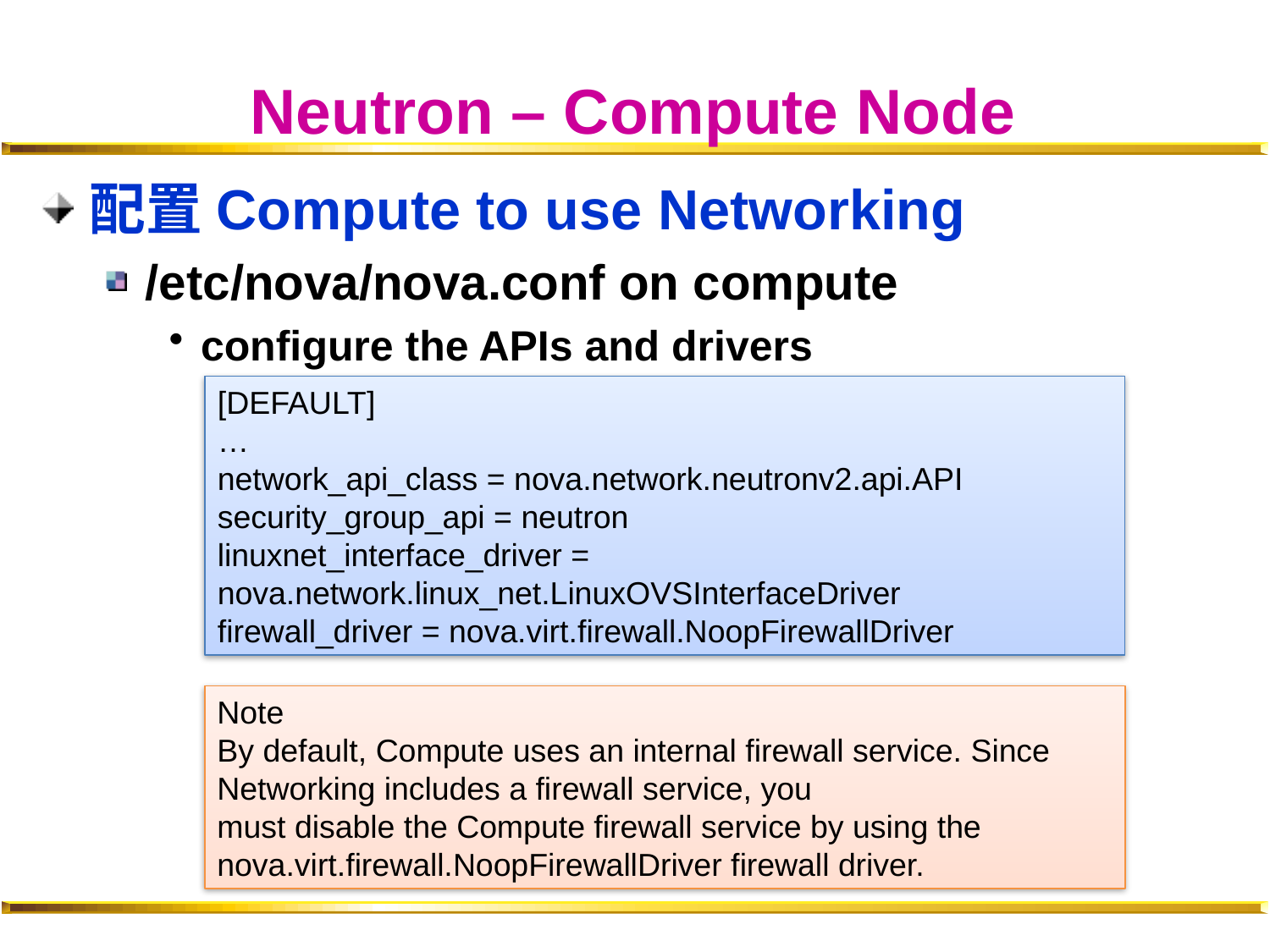

# Neutron – Compute Node
配置Compute to use Networking
/etc/nova/nova.conf on compute
configure the APIs and drivers
[DEFAULT]
…
network_api_class = nova.network.neutronv2.api.API
security_group_api = neutron
linuxnet_interface_driver = nova.network.linux_net.LinuxOVSInterfaceDriver
firewall_driver = nova.virt.firewall.NoopFirewallDriver
Note
By default, Compute uses an internal firewall service. Since Networking includes a firewall service, you
must disable the Compute firewall service by using the
nova.virt.firewall.NoopFirewallDriver firewall driver.